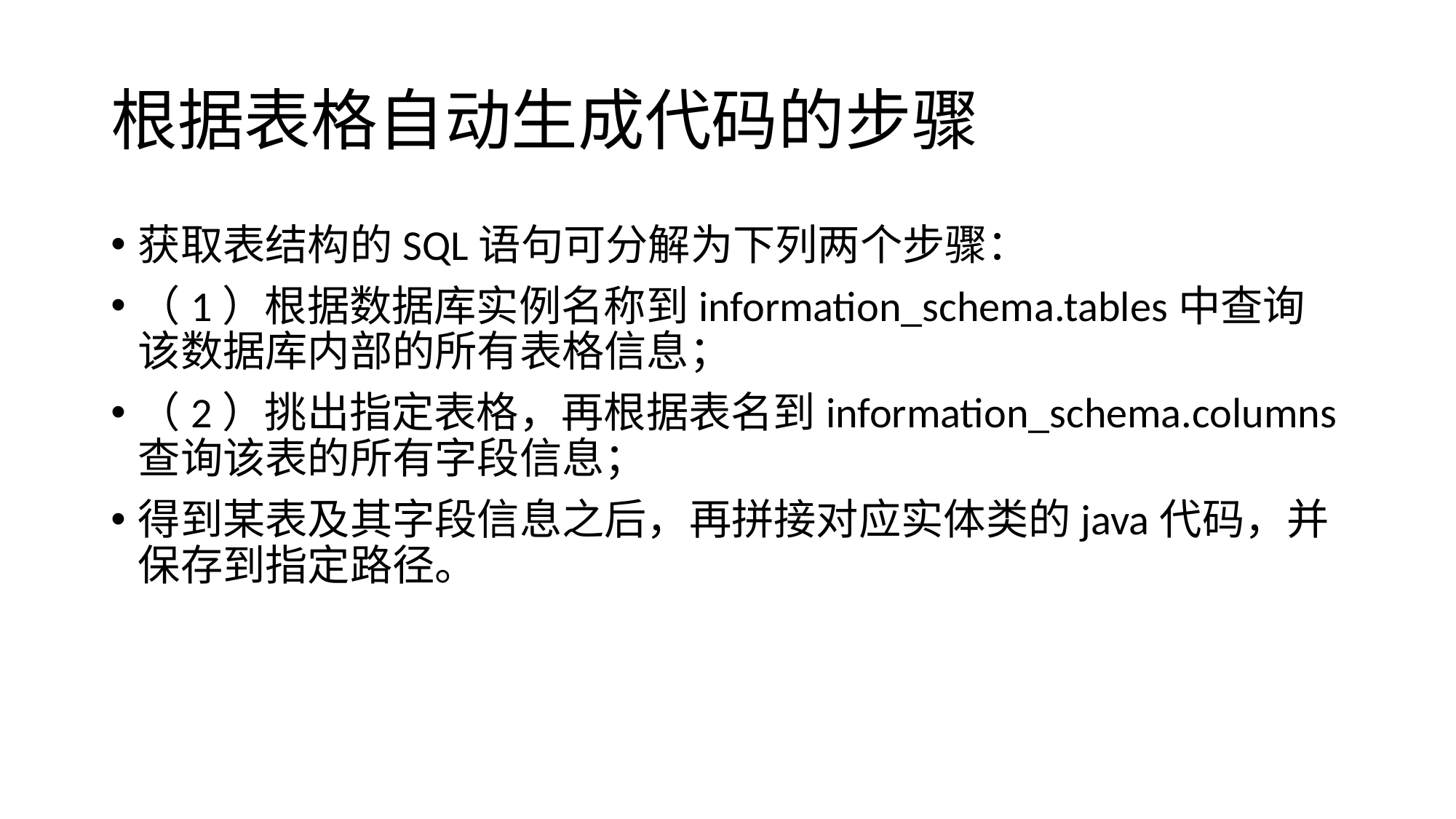

# 根据表格自动生成代码的步骤
获取表结构的SQL语句可分解为下列两个步骤：
（1）根据数据库实例名称到information_schema.tables中查询该数据库内部的所有表格信息；
（2）挑出指定表格，再根据表名到information_schema.columns查询该表的所有字段信息；
得到某表及其字段信息之后，再拼接对应实体类的java代码，并保存到指定路径。